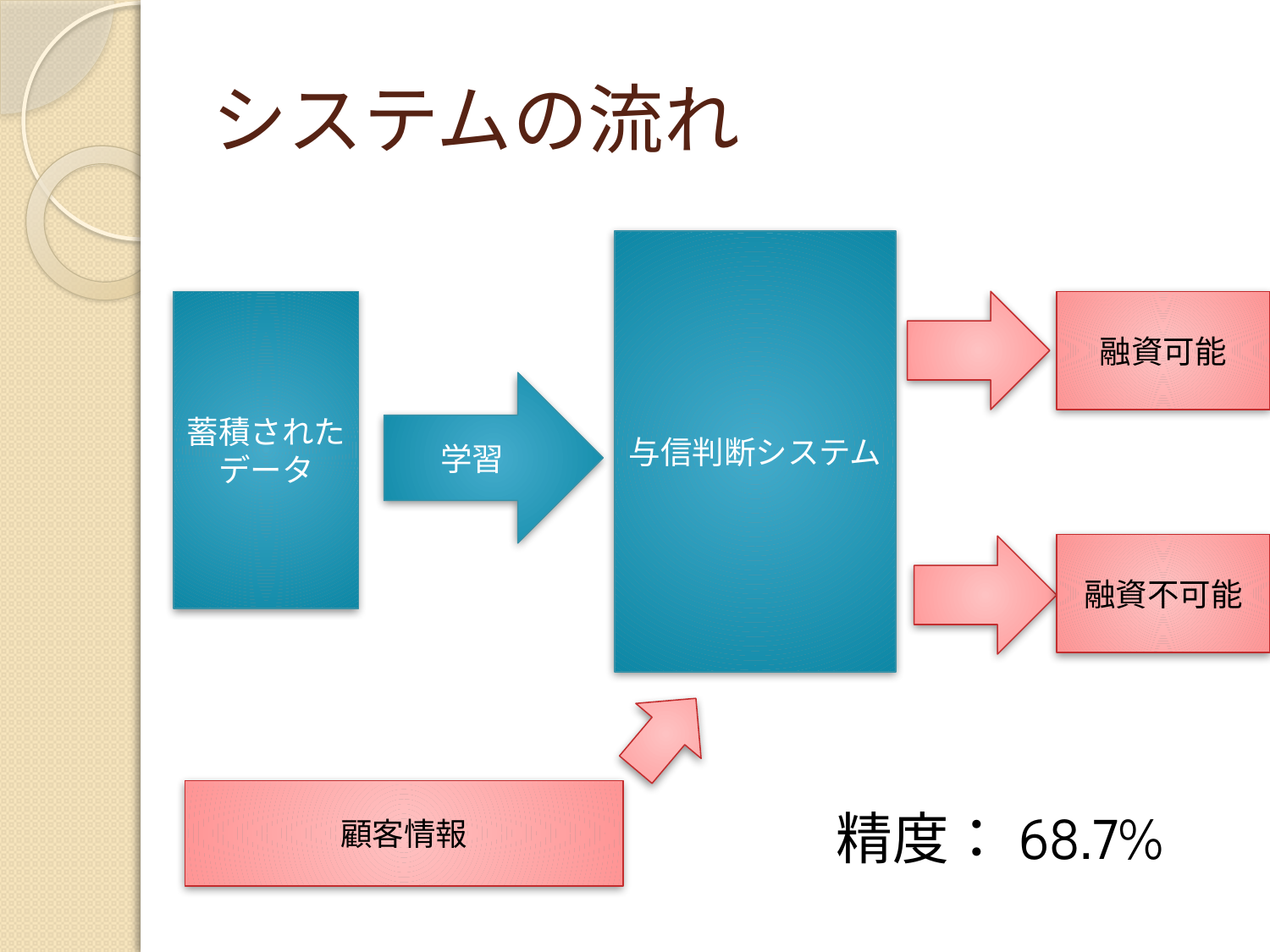

# システムの流れ
与信判断システム
蓄積された
データ

融資可能
学習
融資不可能

顧客情報
精度：68.7%